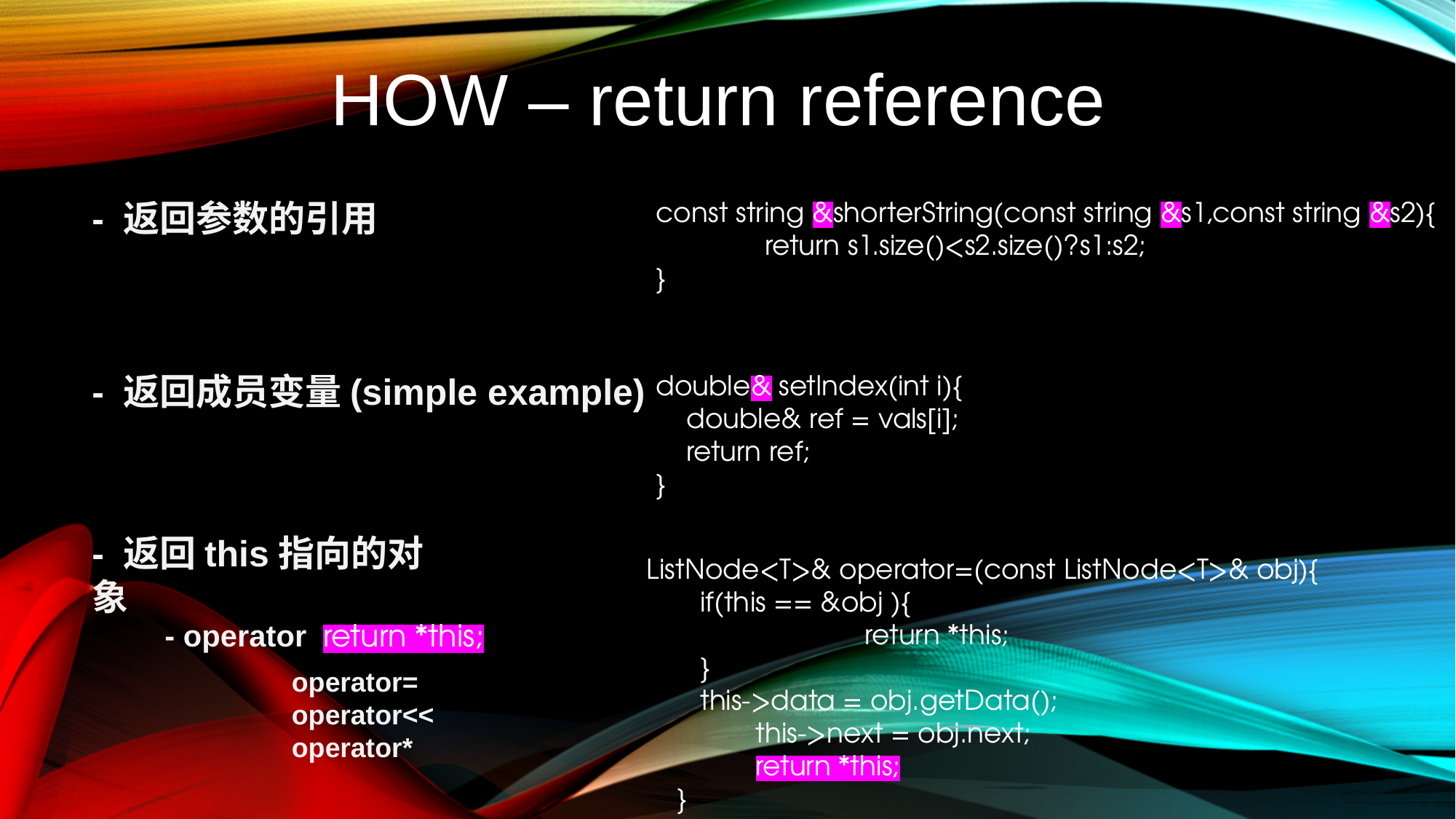

# HOW – return reference
- 返回参数的引用
const string &shorterString(const string &s1,const string &s2){
	return s1.size()<s2.size()?s1:s2;
}
- 返回成员变量(simple example)
double& setIndex(int i){
    double& ref = vals[i];
    return ref;
}
- 返回this指向的对象
ListNode<T>& operator=(const ListNode<T>& obj){
       if(this == &obj ){
		return *this;
       }
       this->data = obj.getData();
	this->next = obj.next;
	return *this;
    }
- operator  return *this;
operator=
operator<<
operator*